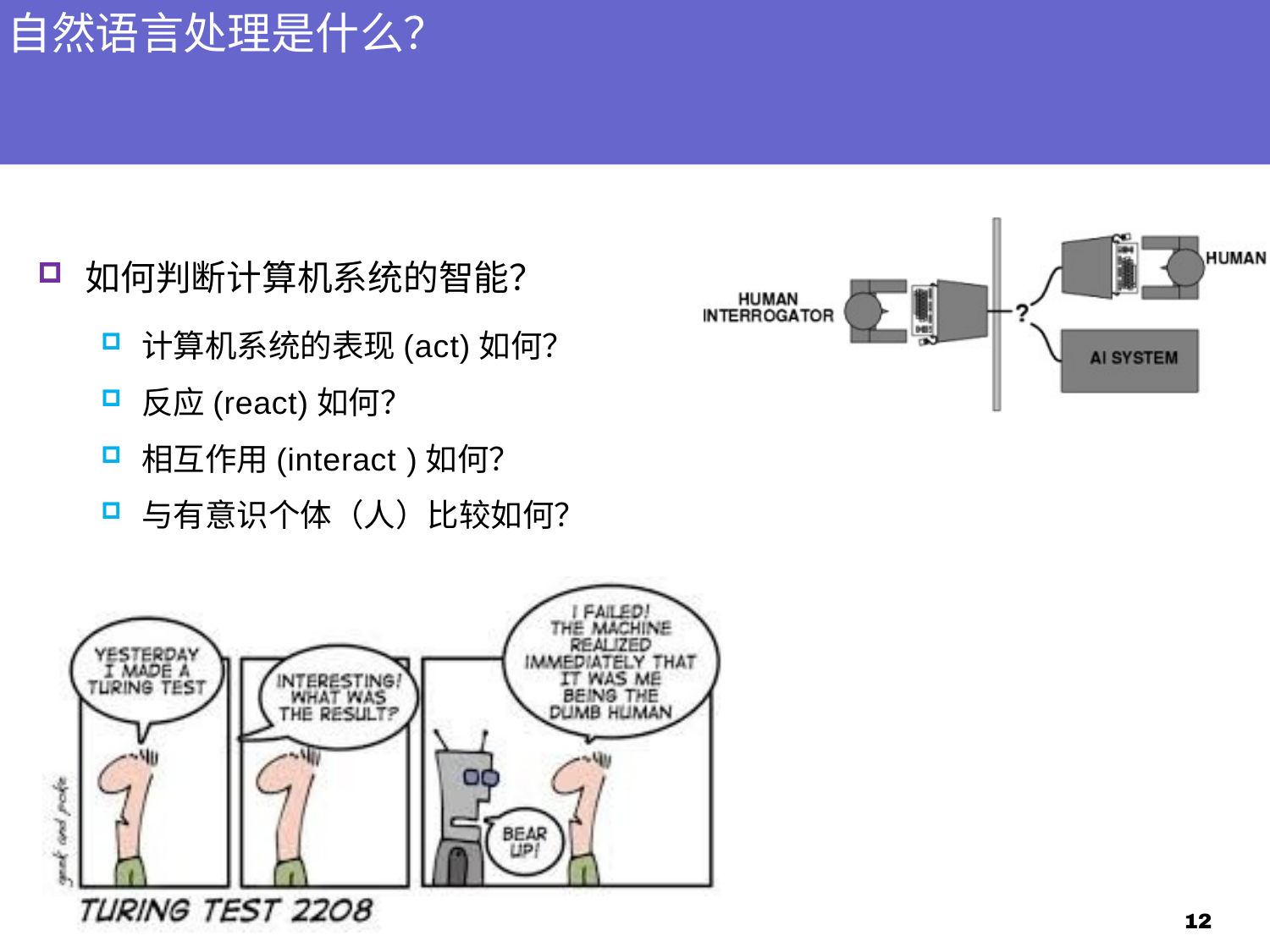

# 自然语言处理是什么？
强人工智能、弱人工智能？

如何判断计算机系统的智能？
计算机系统的表现(act)如何？
反应(react)如何？
相互作用(interact )如何？
与有意识个体（人）比较如何？

12